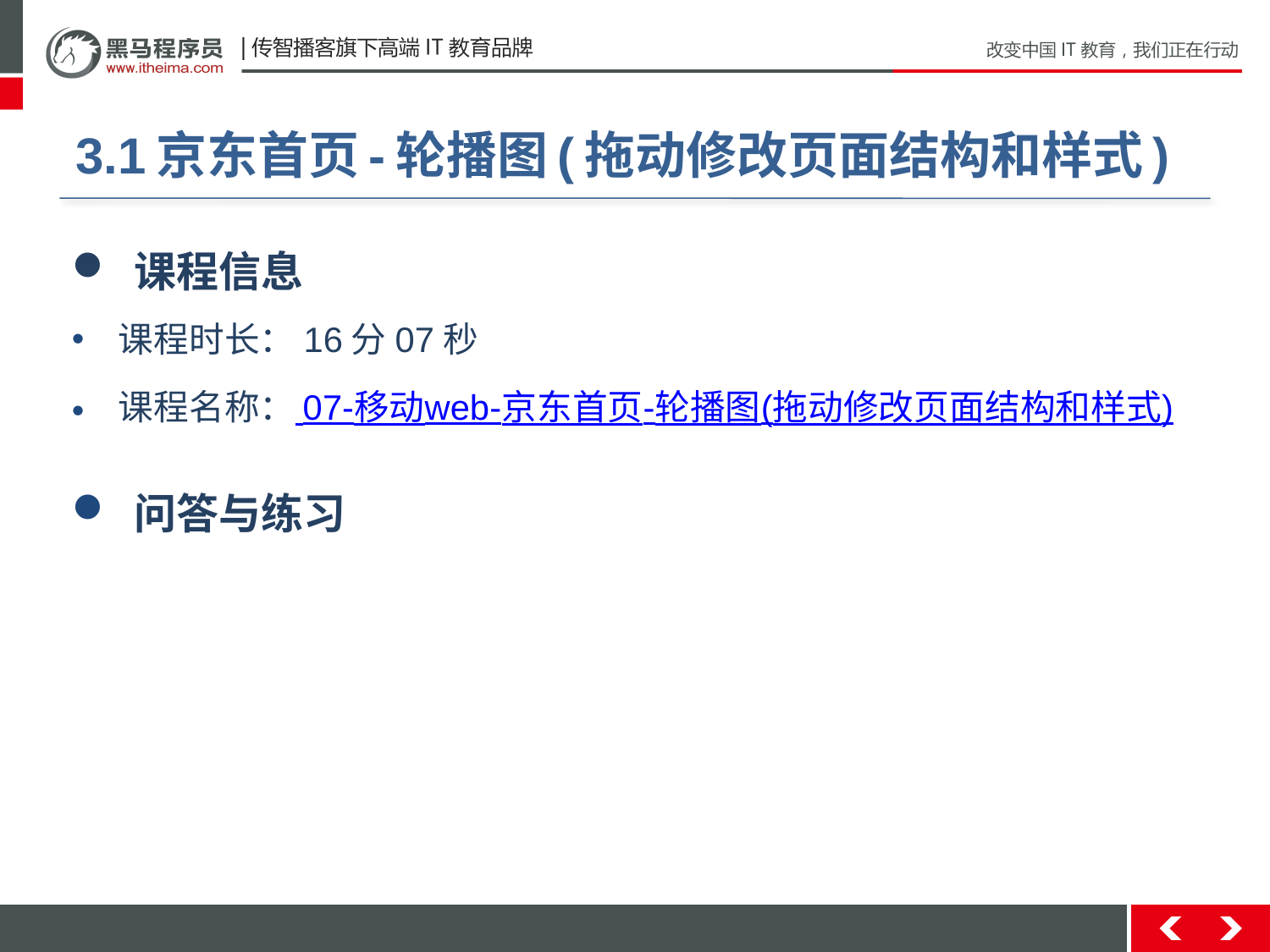

#
3.1京东首页-轮播图(拖动修改页面结构和样式)
 课程信息
 课程时长：16分07秒
 课程名称： 07-移动web-京东首页-轮播图(拖动修改页面结构和样式)
 问答与练习